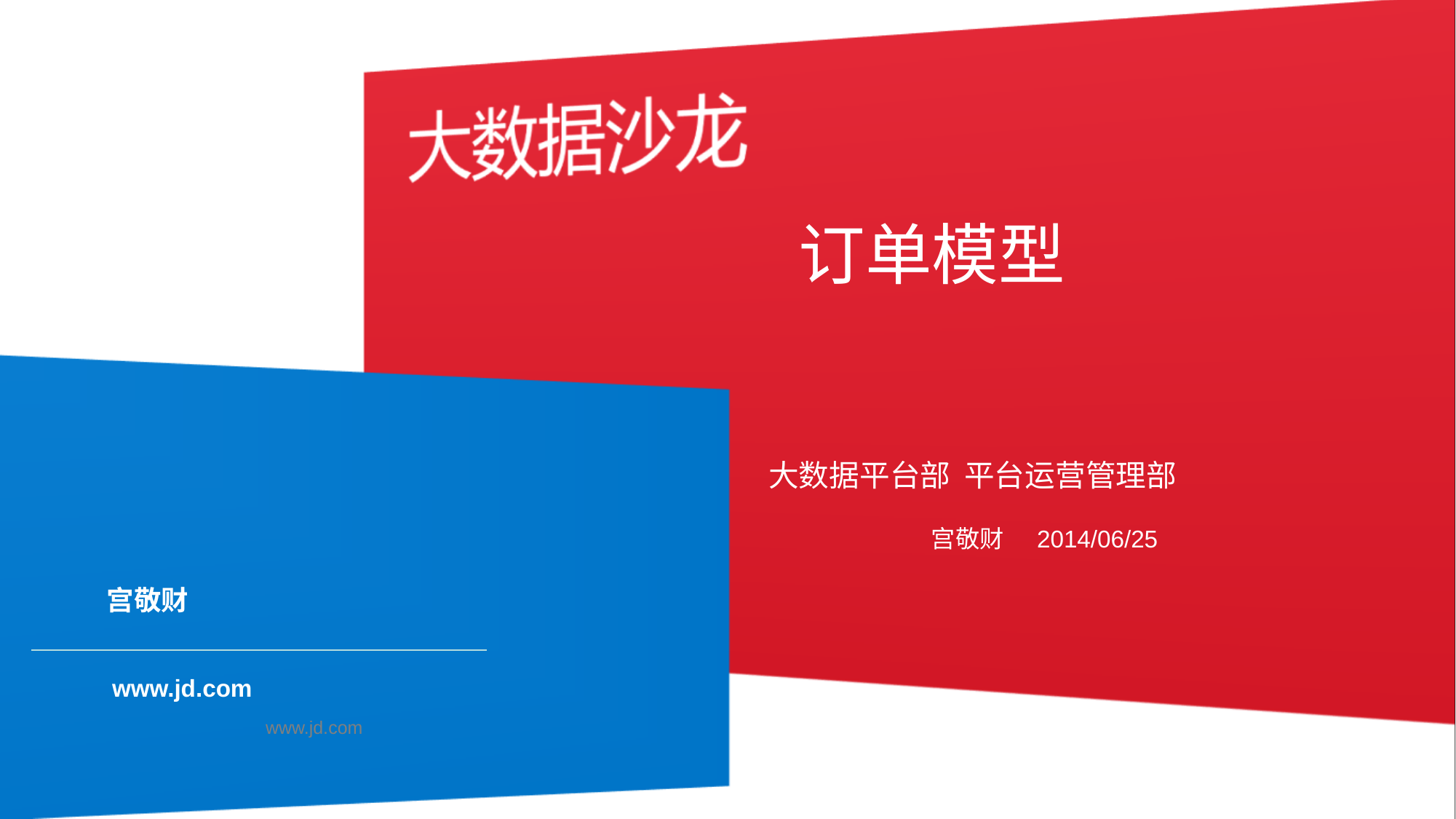

订单模型
大数据平台部  平台运营管理部
宫敬财     2014/06/25
宫敬财
www.jd.com
www.jd.com